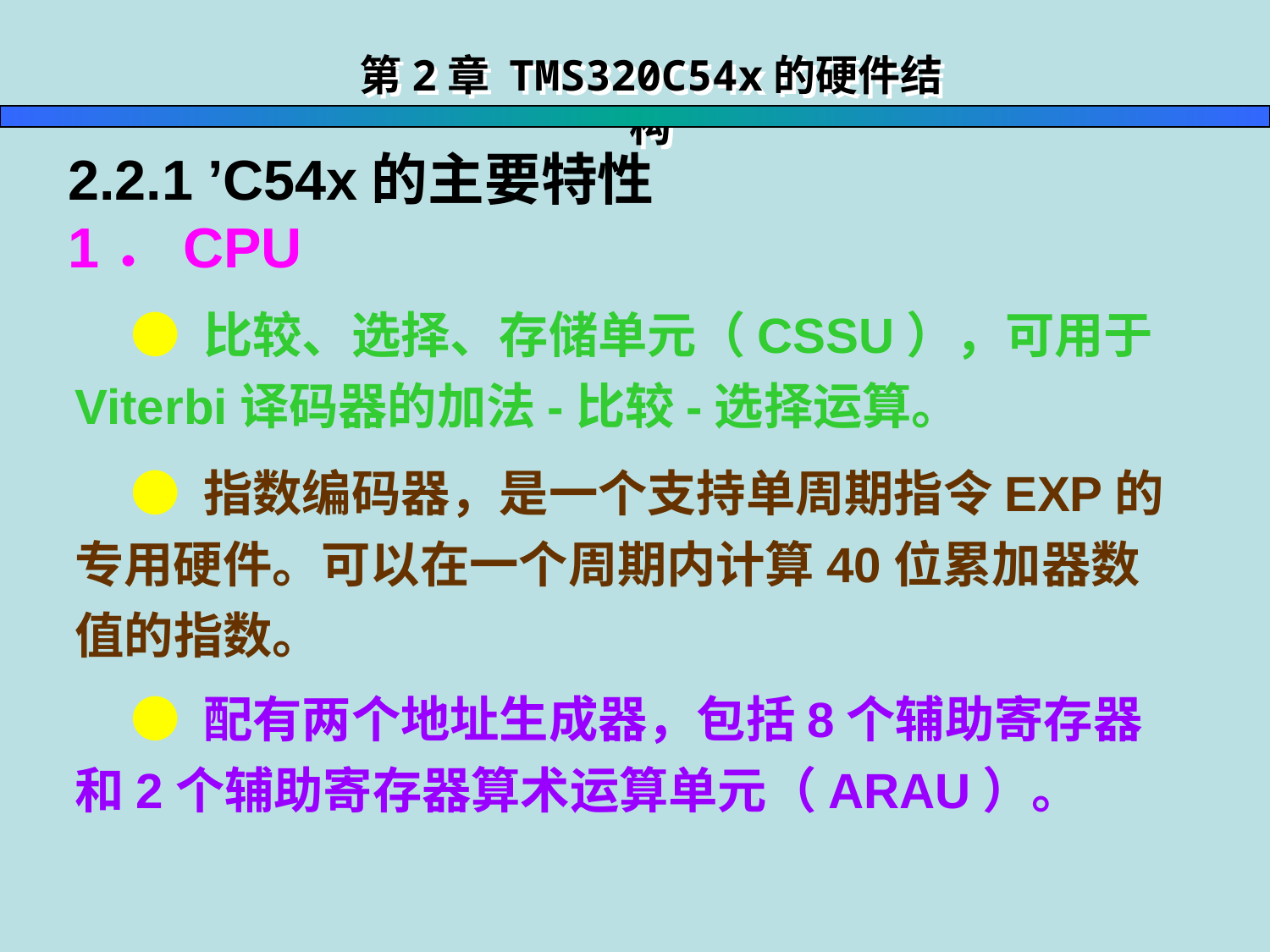

第2章 TMS320C54x的硬件结构

 2.2.1 ’C54x的主要特性
 1．CPU
     ● 比较、选择、存储单元（CSSU），可用于Viterbi译码器的加法-比较-选择运算。
     ● 指数编码器，是一个支持单周期指令EXP的专用硬件。可以在一个周期内计算40位累加器数值的指数。
     ● 配有两个地址生成器，包括8个辅助寄存器和2个辅助寄存器算术运算单元（ARAU）。
15